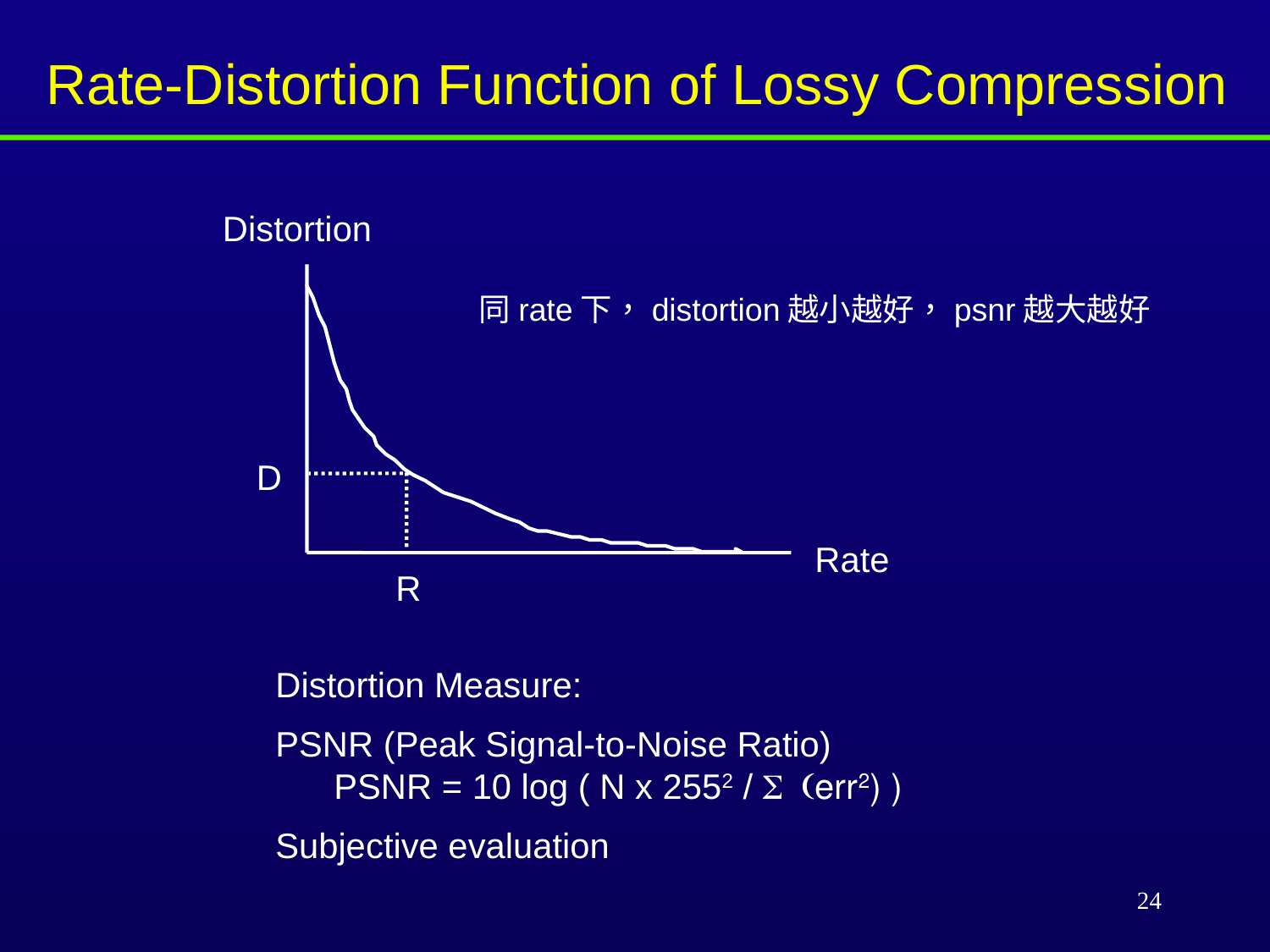

Rate-Distortion Function of Lossy Compression
Distortion

同rate下，distortion越小越好，psnr越大越好

D

Rate

R
Distortion Measure:

PSNR (Peak Signal-to-Noise Ratio)
      PSNR = 10 log ( N x 2552 / Σ (err2) )

Subjective evaluation
24